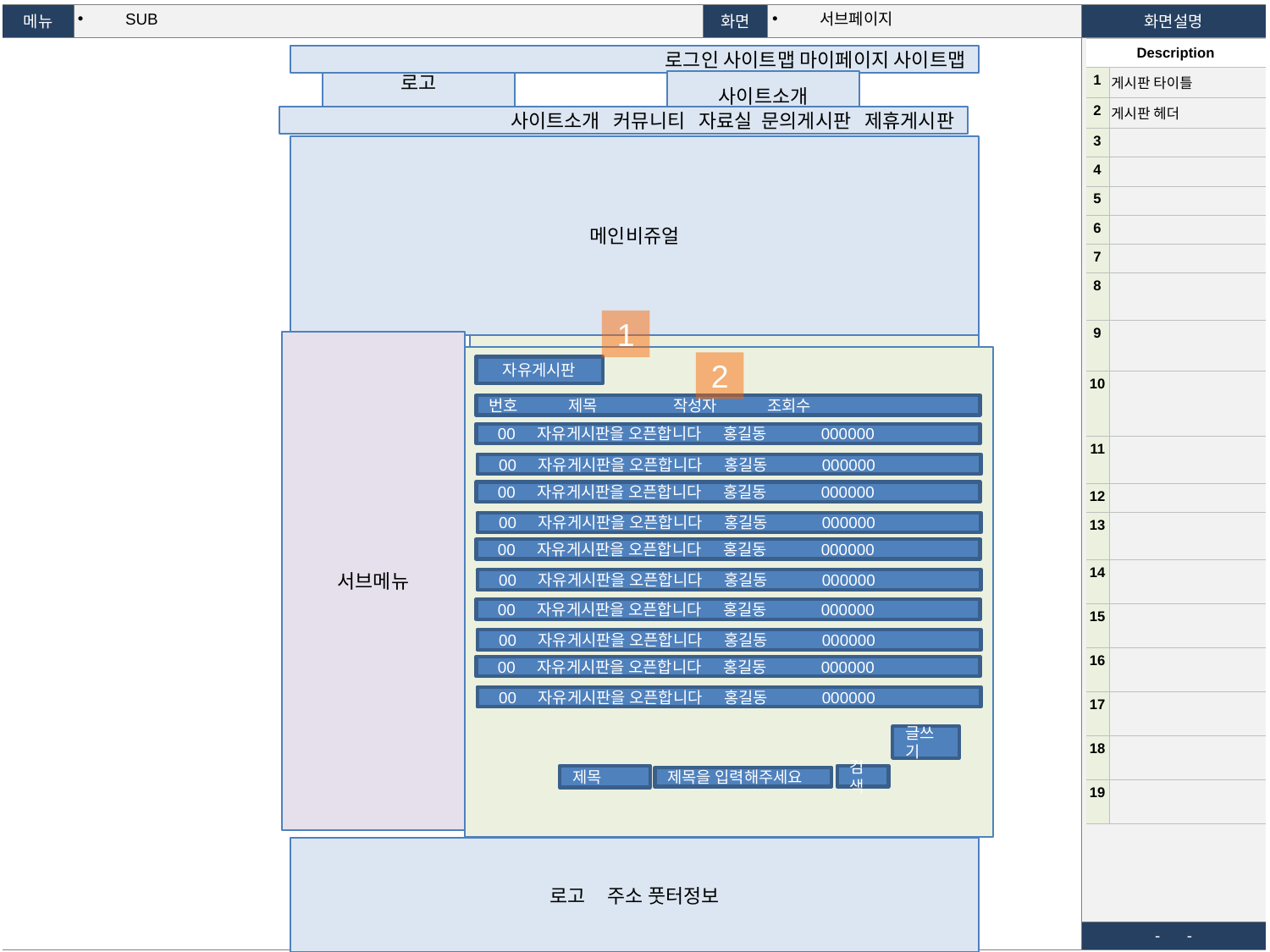

SUB
서브페이지
| Description |  |
| --- | --- |
| 1 | 게시판 타이틀 |
| 2 | 게시판 헤더 |
| 3 |  |
| 4 |  |
| 5 |  |
| 6 |  |
| 7 |  |
| 8 |  |
| 9 |  |
| 10 |  |
| 11 |  |
| 12 |  |
| 13 |  |
| 14 |  |
| 15 |  |
| 16 |  |
| 17 |  |
| 18 |  |
| 19 |  |
로그인 사이트맵 마이페이지 사이트맵
로고
사이트소개
사이트소개   커뮤니티   자료실  문의게시판   제휴게시판
메인비쥬얼
- 번호, 설명, 양식 맞추기
- 테이블 짜기
1
서브메뉴
컨텐츠

자유게시판
번호              제목                     작성자              조회수
  00    자유게시판을 오픈합니다      홍길동              000000
  00    자유게시판을 오픈합니다      홍길동              000000
  00    자유게시판을 오픈합니다      홍길동              000000
  00    자유게시판을 오픈합니다      홍길동              000000
  00    자유게시판을 오픈합니다      홍길동              000000
  00    자유게시판을 오픈합니다      홍길동              000000
  00    자유게시판을 오픈합니다      홍길동              000000
  00    자유게시판을 오픈합니다      홍길동              000000
  00    자유게시판을 오픈합니다      홍길동              000000
  00    자유게시판을 오픈합니다      홍길동              000000
글쓰기
제목
검색
제목을 입력해주세요
2
로고     주소 풋터정보